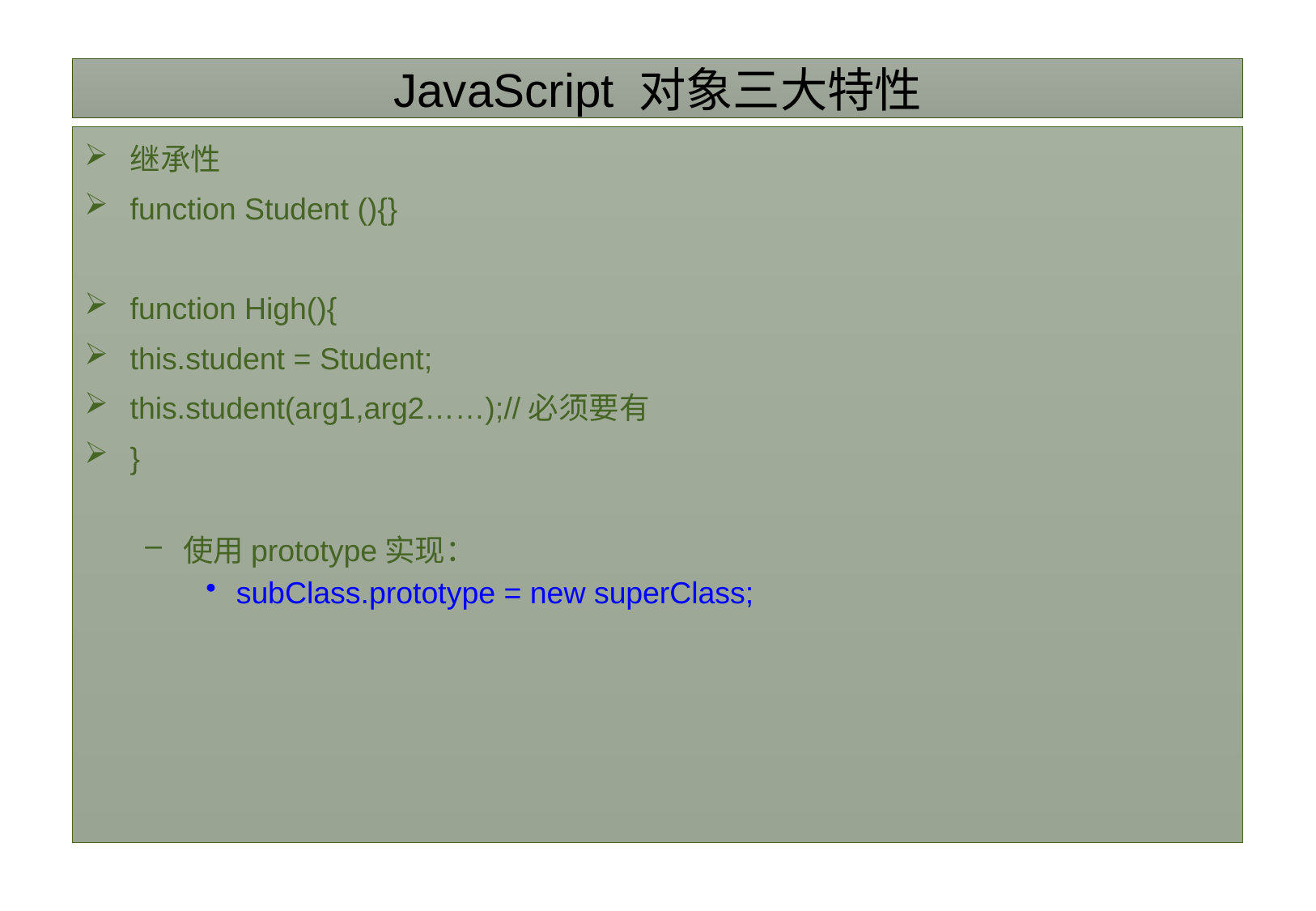

# JavaScript 对象三大特性
继承性
function Student (){}

function High(){
this.student = Student;
this.student(arg1,arg2……);//必须要有
}

使用prototype实现：
subClass.prototype = new superClass;